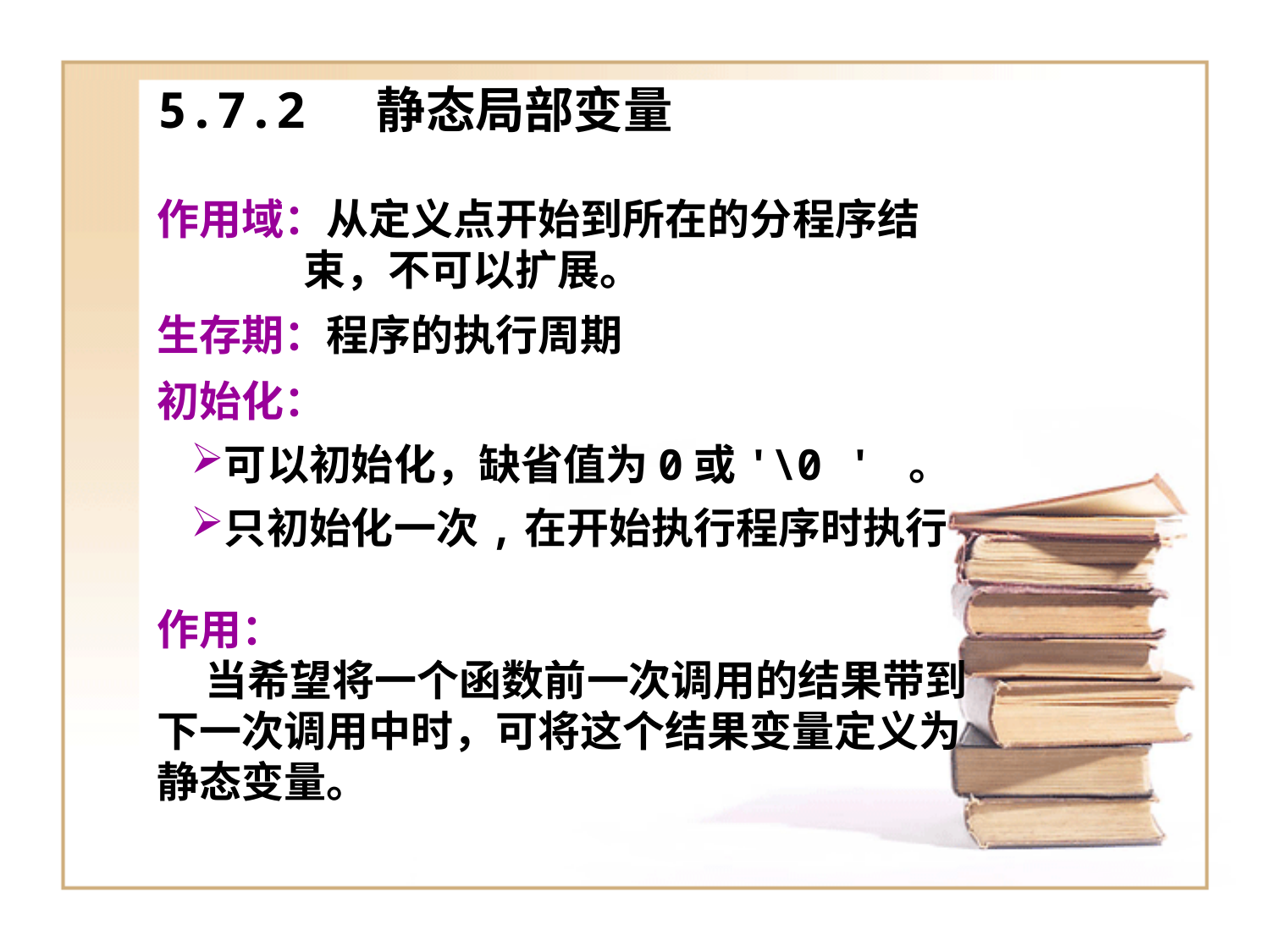

# 5.7.2  静态局部变量

作用域：从定义点开始到所在的分程序结 	  束，不可以扩展。
生存期：程序的执行周期
初始化：
可以初始化，缺省值为0或'\0 ' 。
只初始化一次,在开始执行程序时执行

作用：
    当希望将一个函数前一次调用的结果带到下一次调用中时，可将这个结果变量定义为静态变量。